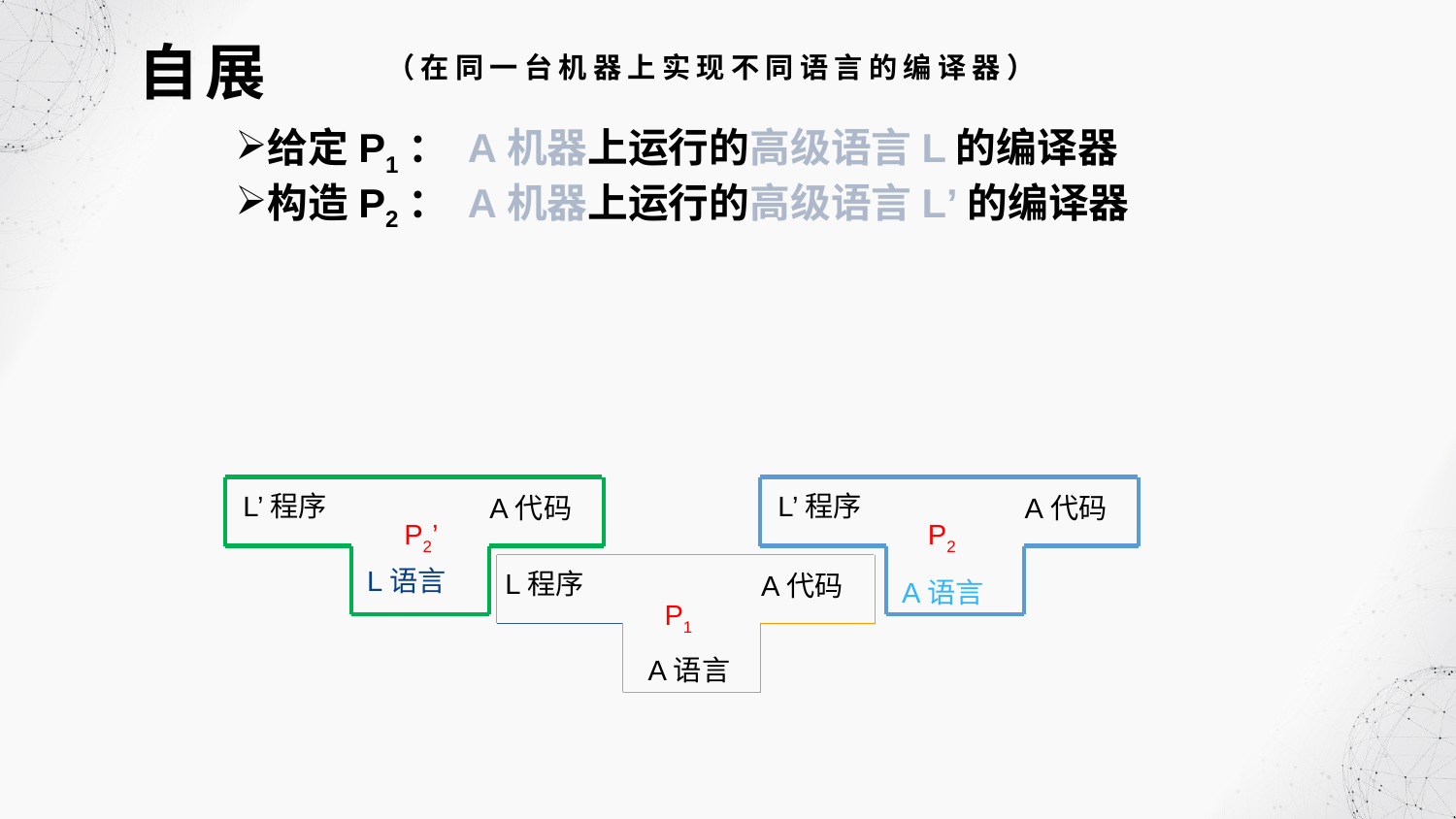

自展

（在同一台机器上实现不同语言的编译器）
给定P1： A机器上运行的高级语言L的编译器
构造P2： A机器上运行的高级语言L’的编译器
L’程序
A代码
L语言
P2’
L’程序
A代码
A语言
P2
L程序
A代码
A语言
P1